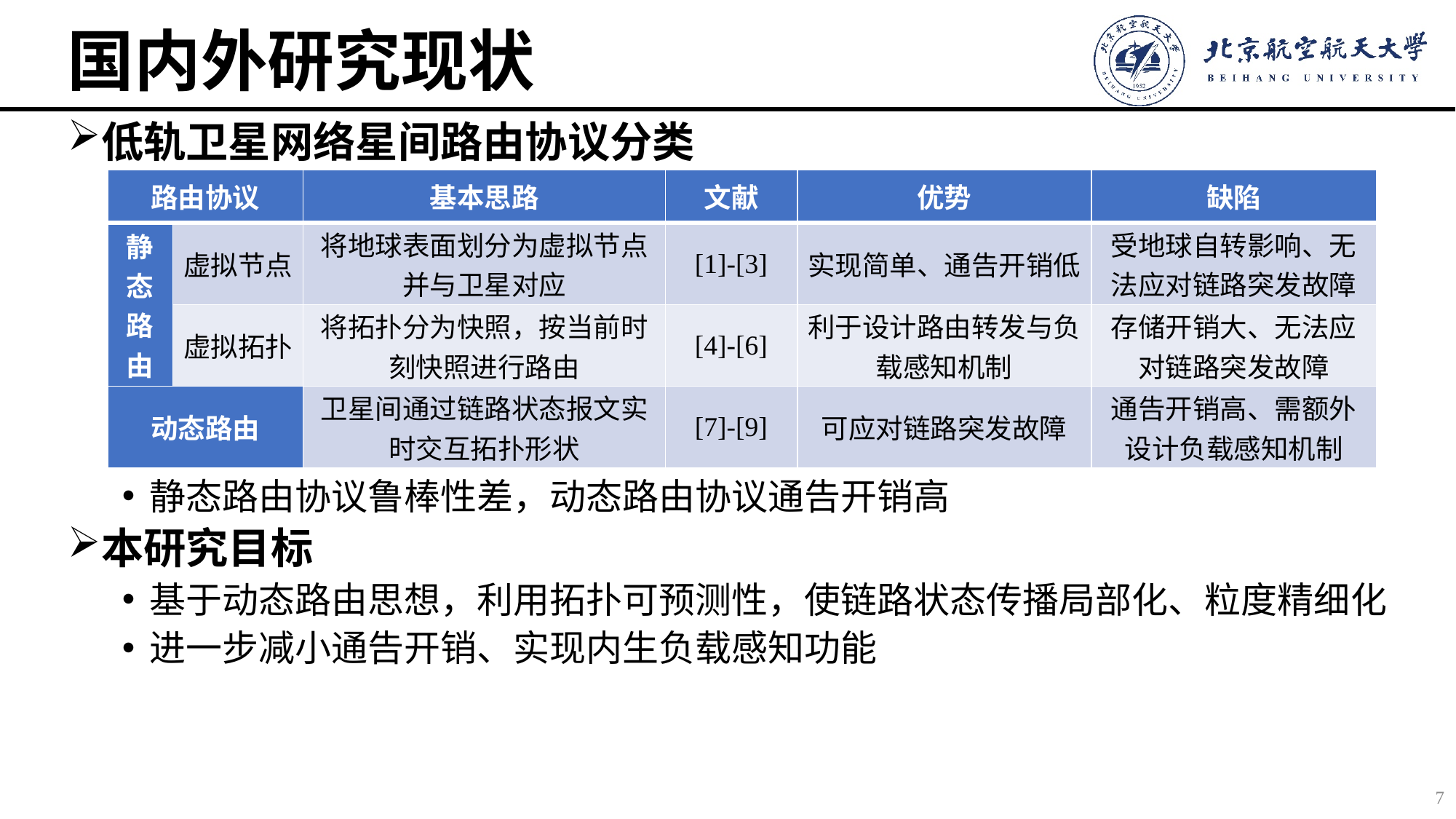

# 国内外研究现状
低轨卫星网络星间路由协议分类

静态路由协议鲁棒性差，动态路由协议通告开销高
本研究目标
基于动态路由思想，利用拓扑可预测性，使链路状态传播局部化、粒度精细化
进一步减小通告开销、实现内生负载感知功能

| 路由协议 |  | 基本思路 | 文献 | 优势 | 缺陷 |
| --- | --- | --- | --- | --- | --- |
| 静态路由 | 虚拟节点 | 将地球表面划分为虚拟节点并与卫星对应 | [1]-[3] | 实现简单、通告开销低 | 受地球自转影响、无法应对链路突发故障 |
|  | 虚拟拓扑 | 将拓扑分为快照，按当前时刻快照进行路由 | [4]-[6] | 利于设计路由转发与负载感知机制 | 存储开销大、无法应对链路突发故障 |
| 动态路由 |  | 卫星间通过链路状态报文实时交互拓扑形状 | [7]-[9] | 可应对链路突发故障 | 通告开销高、需额外设计负载感知机制 |
7